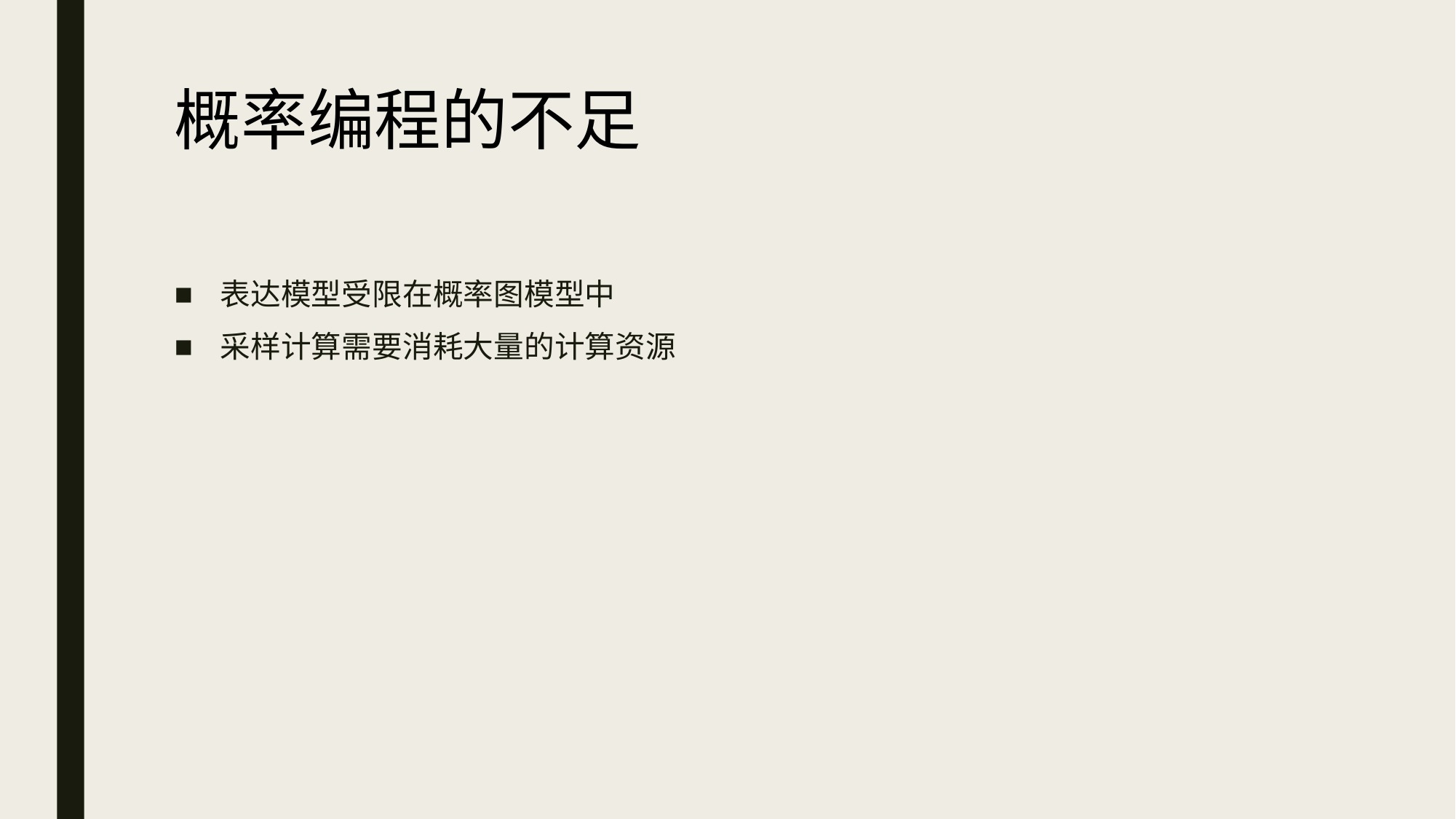

概率编程的不足
表达模型受限在概率图模型中
采样计算需要消耗大量的计算资源